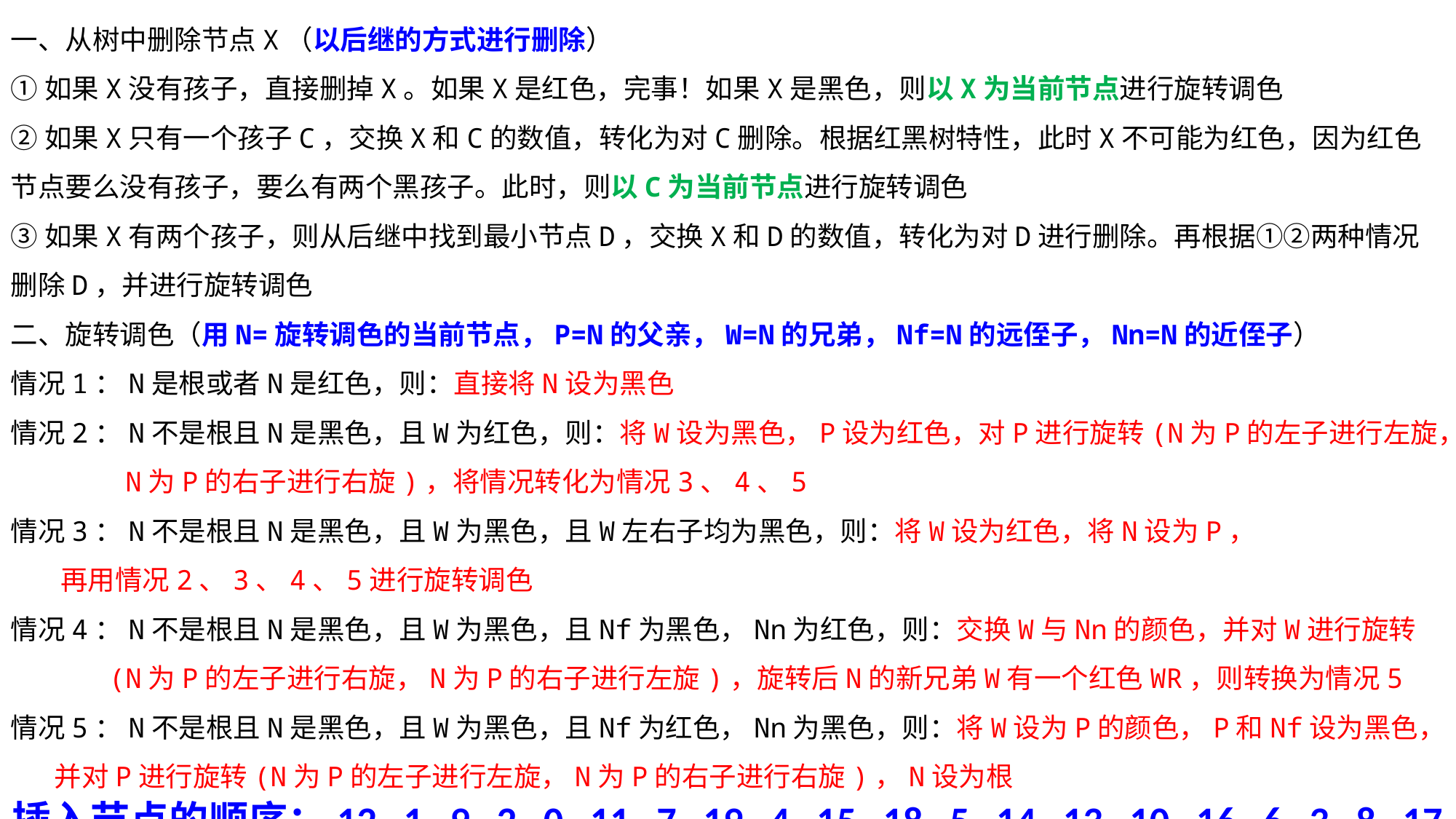

一、从树中删除节点X（以后继的方式进行删除）
①如果X没有孩子，直接删掉X。如果X是红色，完事！如果X是黑色，则以X为当前节点进行旋转调色
②如果X只有一个孩子C，交换X和C的数值，转化为对C删除。根据红黑树特性，此时X不可能为红色，因为红色节点要么没有孩子，要么有两个黑孩子。此时，则以C为当前节点进行旋转调色
③如果X有两个孩子，则从后继中找到最小节点D，交换X和D的数值，转化为对D进行删除。再根据①②两种情况删除D，并进行旋转调色
二、旋转调色（用N=旋转调色的当前节点，P=N的父亲，W=N的兄弟，Nf=N的远侄子，Nn=N的近侄子）
情况1：N是根或者N是红色，则：直接将N设为黑色
情况2：N不是根且N是黑色，且W为红色，则：将W设为黑色，P设为红色，对P进行旋转(N为P的左子进行左旋，
       N为P的右子进行右旋)，将情况转化为情况3、4、5
情况3：N不是根且N是黑色，且W为黑色，且W左右子均为黑色，则：将W设为红色，将N设为P，
       再用情况2、3、4、5进行旋转调色
情况4：N不是根且N是黑色，且W为黑色，且Nf为黑色，Nn为红色，则：交换W与Nn的颜色，并对W进行旋转
      (N为P的左子进行右旋，N为P的右子进行左旋)，旋转后N的新兄弟W有一个红色WR，则转换为情况5
情况5：N不是根且N是黑色，且W为黑色，且Nf为红色，Nn为黑色，则：将W设为P的颜色，P和Nf设为黑色，
      并对P进行旋转(N为P的左子进行左旋，N为P的右子进行右旋)，N设为根
插入节点的顺序：12   1   9   2   0   11   7   19   4   15   18   5   14   13   10   16   6   3   8   17